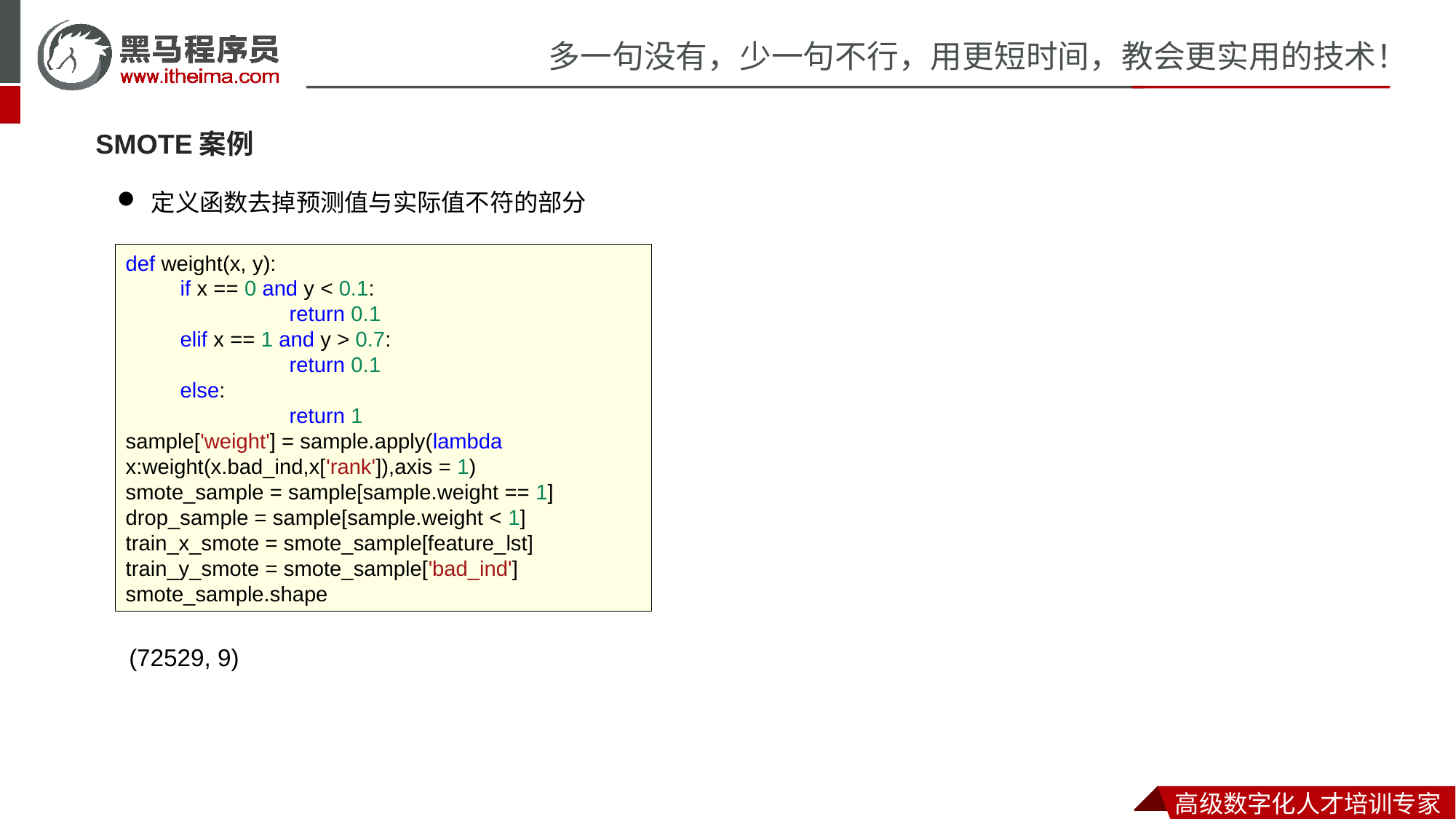

SMOTE案例
定义函数去掉预测值与实际值不符的部分
def weight(x, y):
if x == 0 and y < 0.1:
	return 0.1
elif x == 1 and y > 0.7:
	return 0.1
else:
	return 1
sample['weight'] = sample.apply(lambda x:weight(x.bad_ind,x['rank']),axis = 1)
smote_sample = sample[sample.weight == 1]
drop_sample = sample[sample.weight < 1]
train_x_smote = smote_sample[feature_lst]
train_y_smote = smote_sample['bad_ind']
smote_sample.shape
(72529, 9)